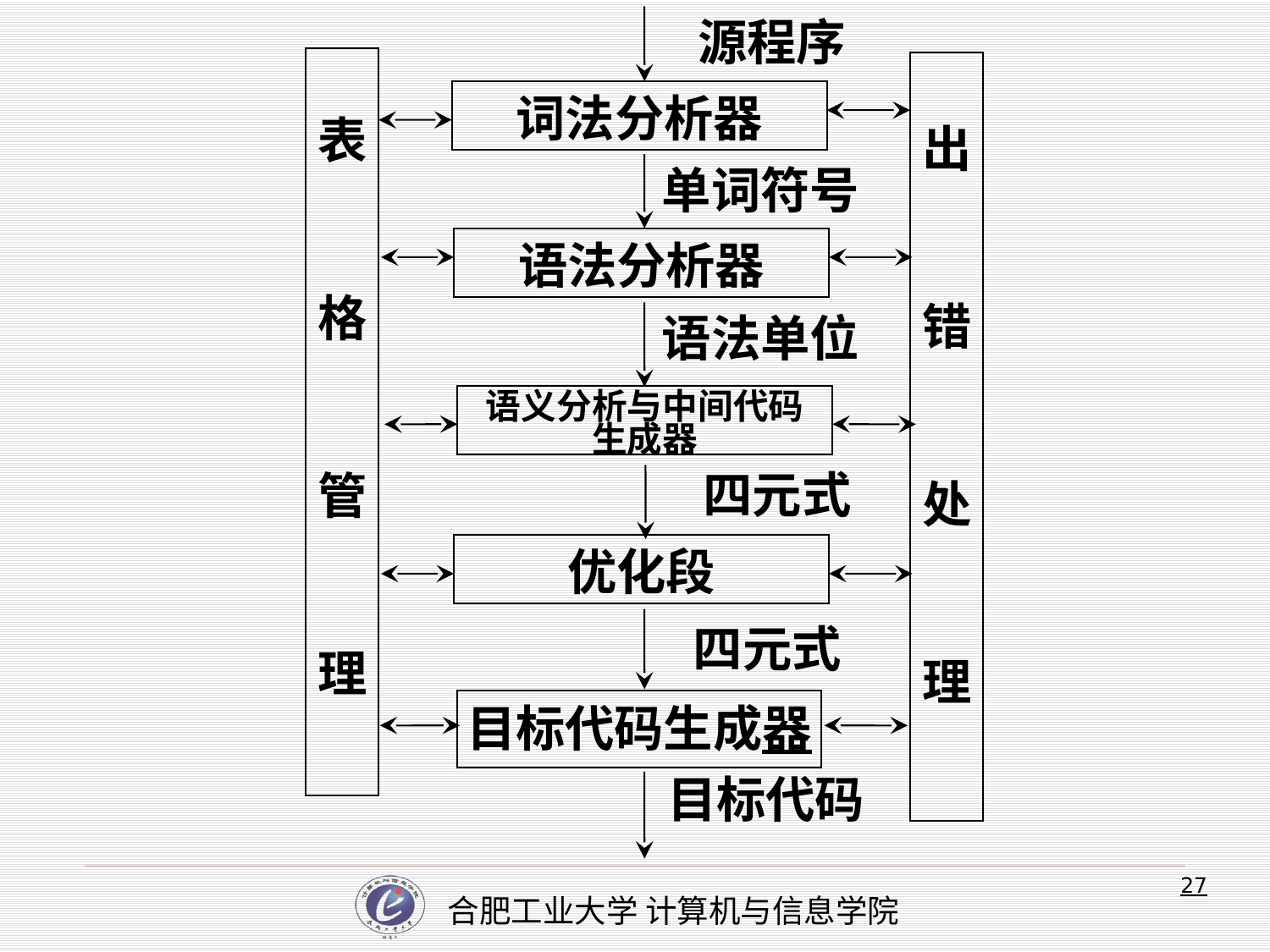

源程序

表

格

管

理

出

错

处

理
词法分析器

单词符号
语法分析器

语法单位
语义分析与中间代码生成器

四元式
优化段

四元式
目标代码生成器

目标代码
27